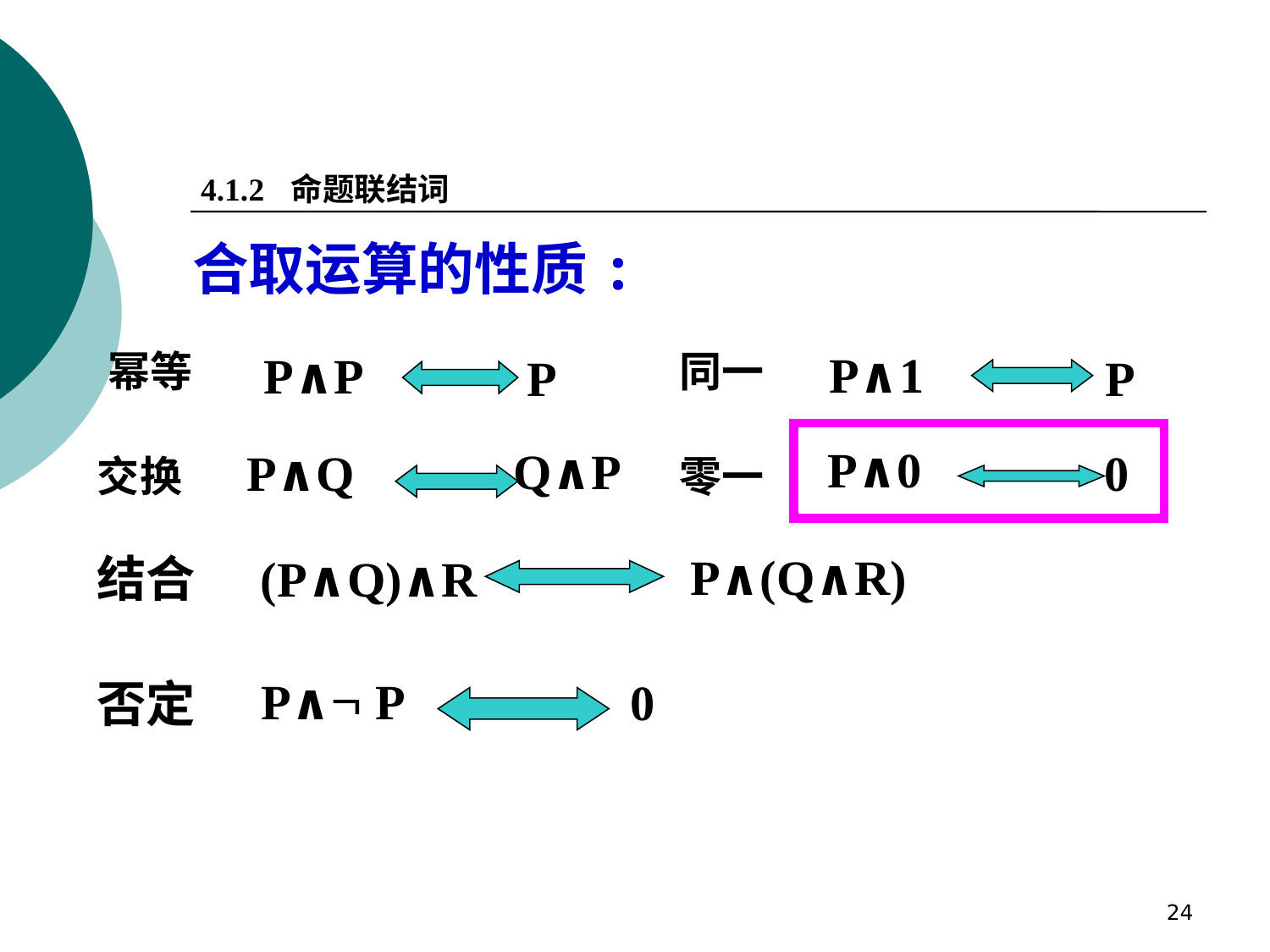

4.1.2 命题联结词
合取运算的性质:
P∧1
同一
P

幂等
P∧P
P

P∧0
0
零一

Q∧P
P∧Q
交换

P∧(Q∧R)
结合
(P∧Q)∧R

P∧¬ P
0
否定

24